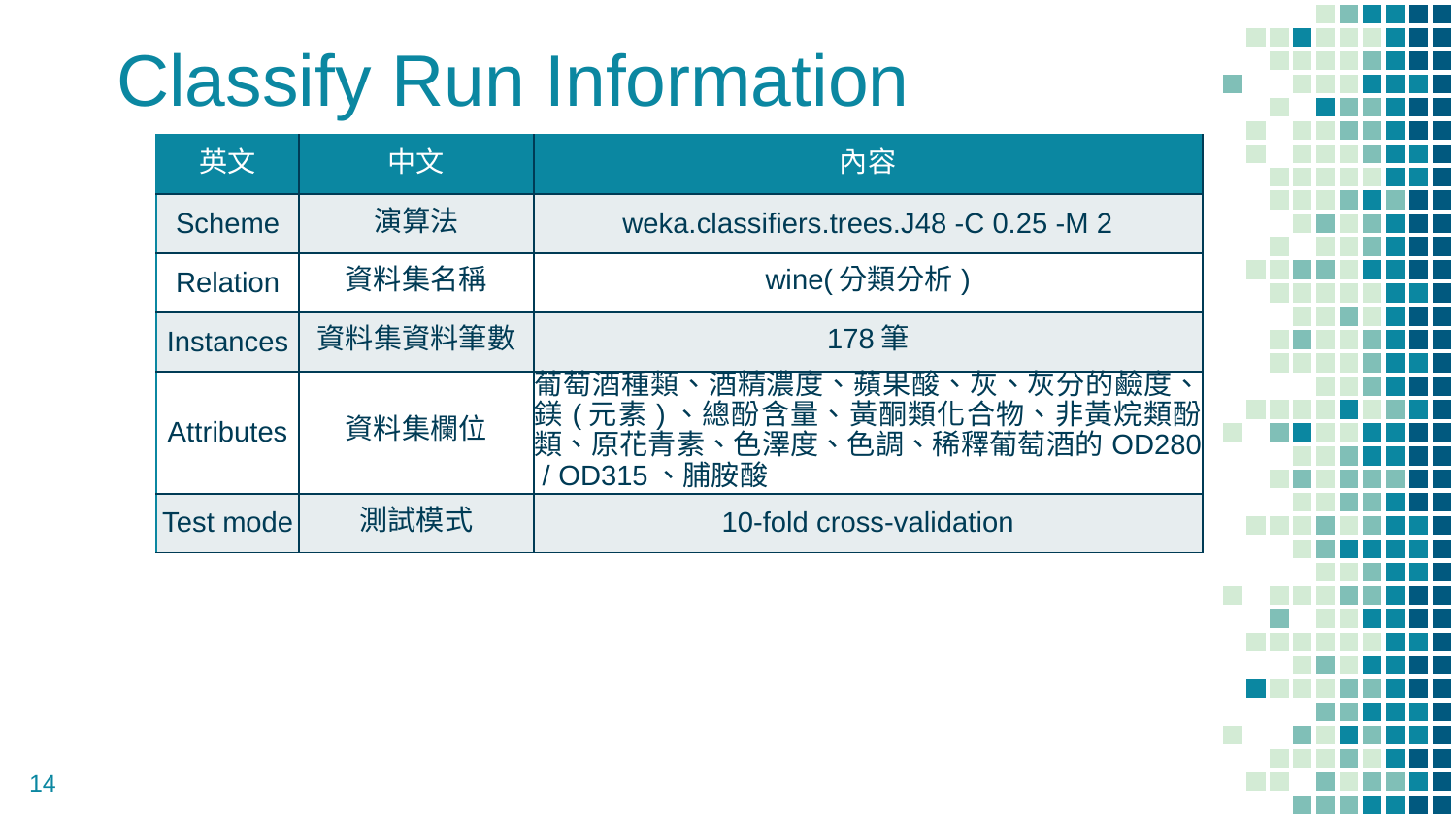

# Classify Run Information
| 英文 | 中文 | 內容 |
| --- | --- | --- |
| Scheme | 演算法 | weka.classifiers.trees.J48 -C 0.25 -M 2 |
| Relation | 資料集名稱 | wine(分類分析) |
| Instances | 資料集資料筆數 | 178筆 |
| Attributes | 資料集欄位 | 葡萄酒種類、酒精濃度、蘋果酸、灰、灰分的鹼度、鎂(元素)、總酚含量、黃酮類化合物、非黃烷類酚類、原花青素、色澤度、色調、稀釋葡萄酒的OD280 / OD315、脯胺酸 |
| Test mode | 測試模式 | 10-fold cross-validation |
14